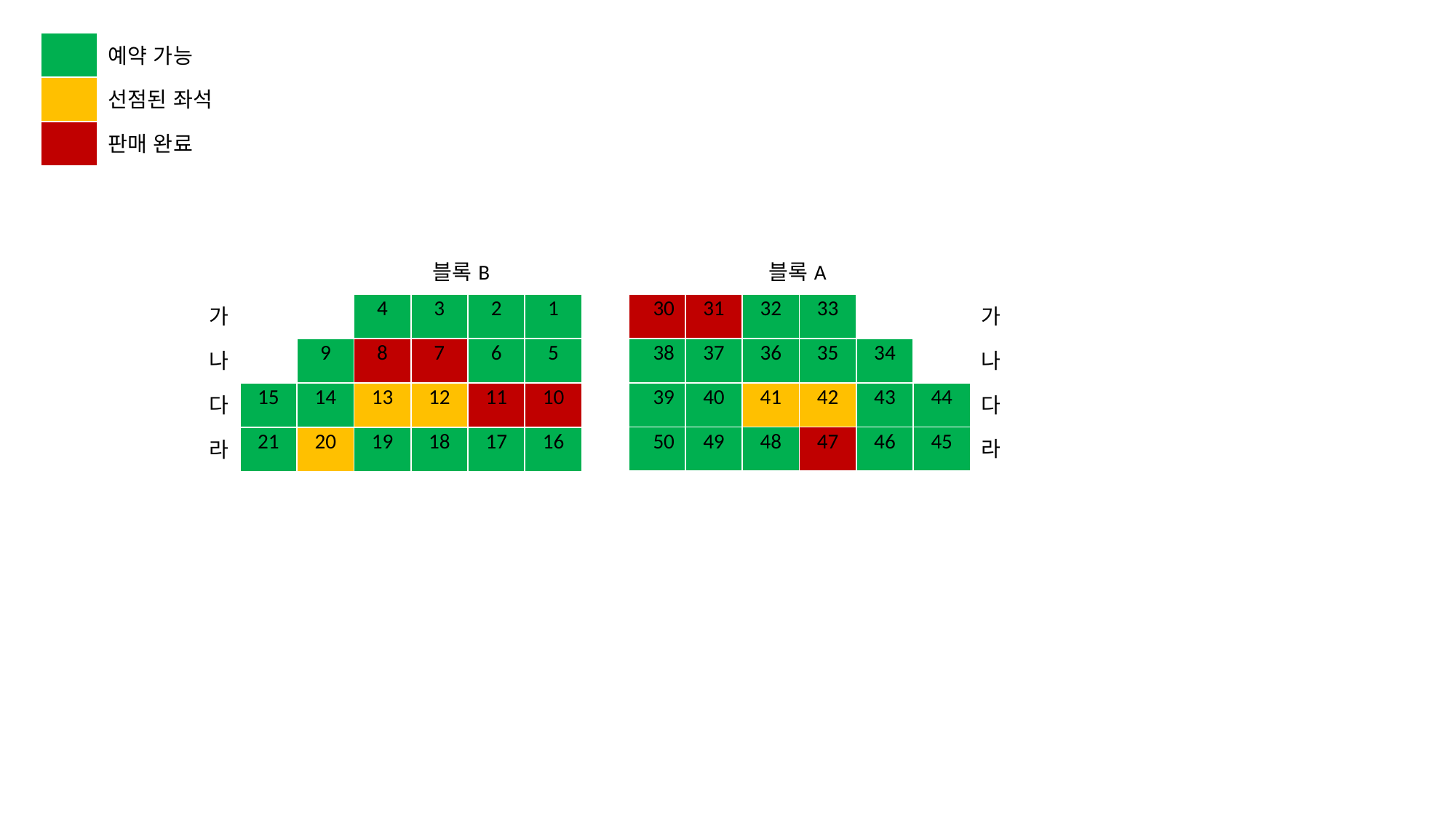

|  | 예약 가능 |
| --- | --- |
|  | 선점된 좌석 |
|  | 판매 완료 |
|  | 블록A |  |  |  |  |  |
| --- | --- | --- | --- | --- | --- | --- |
| 30 | 31 | 32 | 33 |  |  | 가 |
| 38 | 37 | 36 | 35 | 34 |  | 나 |
| 39 | 40 | 41 | 42 | 43 | 44 | 다 |
| 50 | 49 | 48 | 47 | 46 | 45 | 라 |
|  | 블록B |  |  |  |  |  |
| --- | --- | --- | --- | --- | --- | --- |
| 가 |  |  | 4 | 3 | 2 | 1 |
| 나 |  | 9 | 8 | 7 | 6 | 5 |
| 다 | 15 | 14 | 13 | 12 | 11 | 10 |
| 라 | 21 | 20 | 19 | 18 | 17 | 16 |